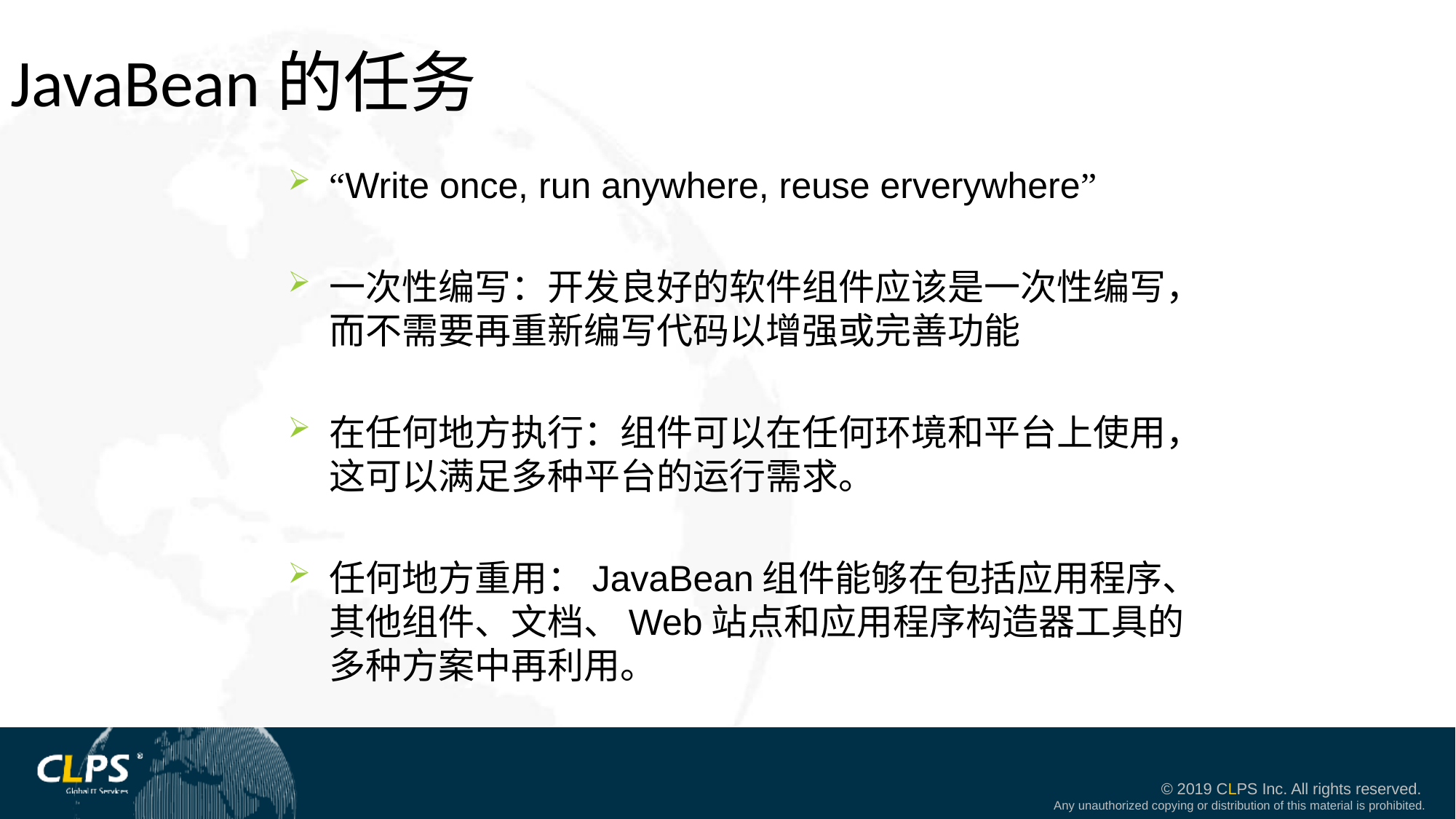

JavaBean的任务
“Write once, run anywhere, reuse erverywhere”

一次性编写：开发良好的软件组件应该是一次性编写，而不需要再重新编写代码以增强或完善功能

在任何地方执行：组件可以在任何环境和平台上使用，这可以满足多种平台的运行需求。

任何地方重用：JavaBean组件能够在包括应用程序、其他组件、文档、Web站点和应用程序构造器工具的多种方案中再利用。